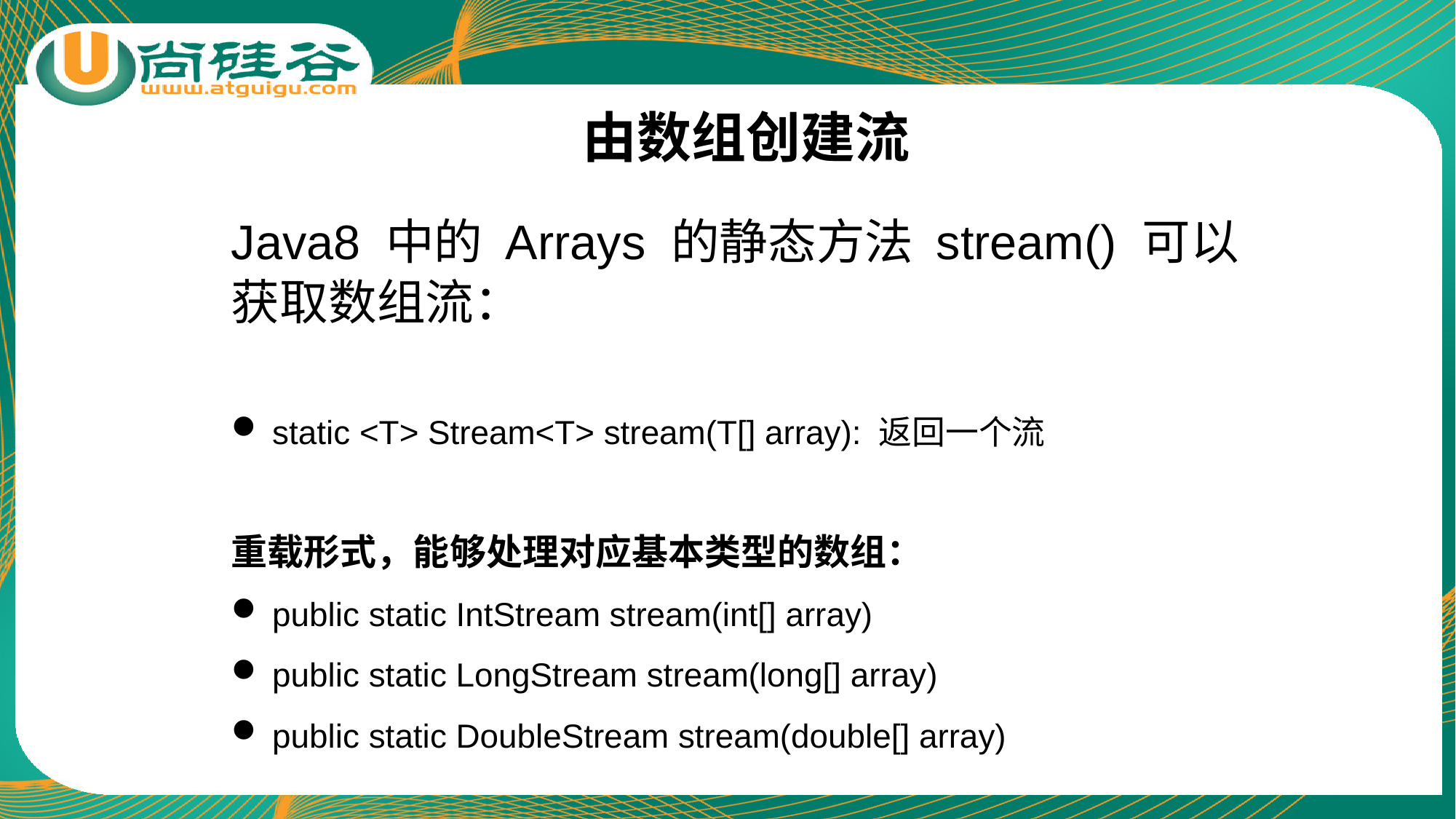

# 由数组创建流
Java8 中的 Arrays 的静态方法 stream() 可以获取数组流：

static <T> Stream<T> stream(T[] array): 返回一个流

重载形式，能够处理对应基本类型的数组：
public static IntStream stream(int[] array)
public static LongStream stream(long[] array)
public static DoubleStream stream(double[] array)